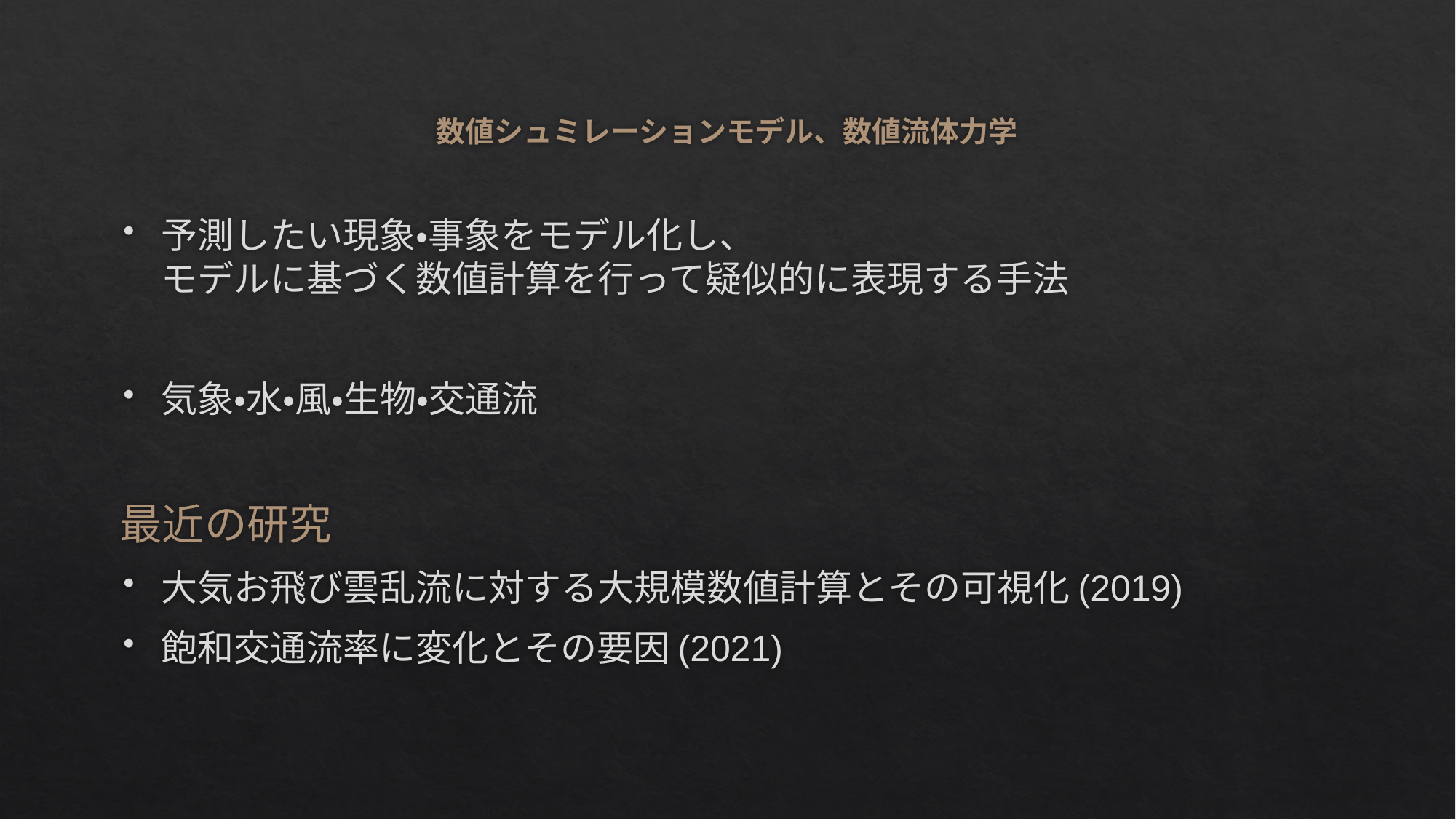

# 数値シュミレーションモデル、数値流体力学
予測したい現象・事象をモデル化し、
モデルに基づく数値計算を行って疑似的に表現する手法

気象・水・風・生物・交通流

最近の研究
大気お飛び雲乱流に対する大規模数値計算とその可視化(2019)
飽和交通流率に変化とその要因(2021)